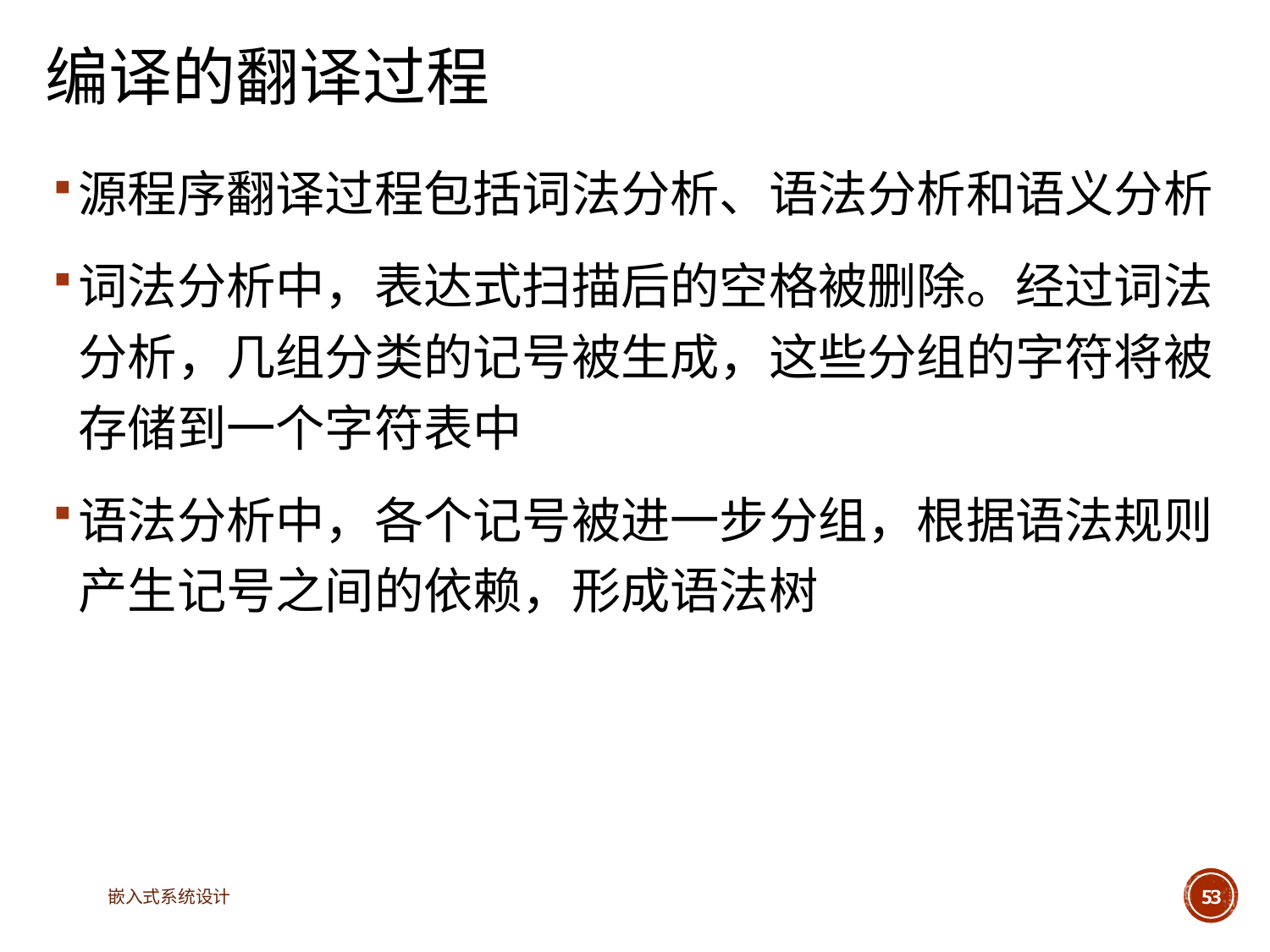

# 编译的翻译过程
源程序翻译过程包括词法分析、语法分析和语义分析
词法分析中，表达式扫描后的空格被删除。经过词法分析，几组分类的记号被生成，这些分组的字符将被存储到一个字符表中
语法分析中，各个记号被进一步分组，根据语法规则产生记号之间的依赖，形成语法树
嵌入式系统设计
53